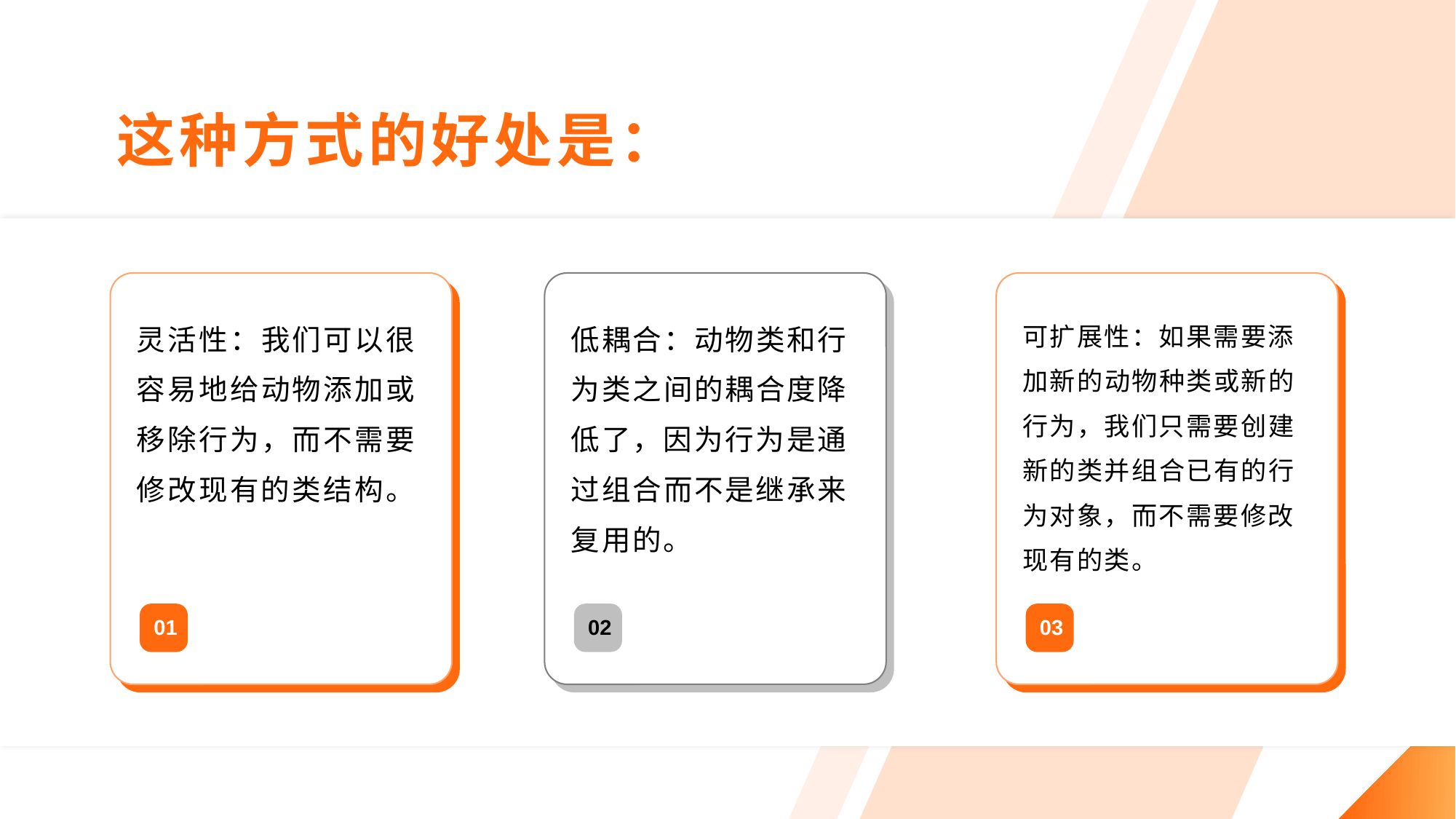

这种方式的好处是：

灵活性：我们可以很容易地给动物添加或移除行为，而不需要修改现有的类结构。
低耦合：动物类和行为类之间的耦合度降低了，因为行为是通过组合而不是继承来复用的。
可扩展性：如果需要添加新的动物种类或新的行为，我们只需要创建新的类并组合已有的行为对象，而不需要修改现有的类。
01
02
03